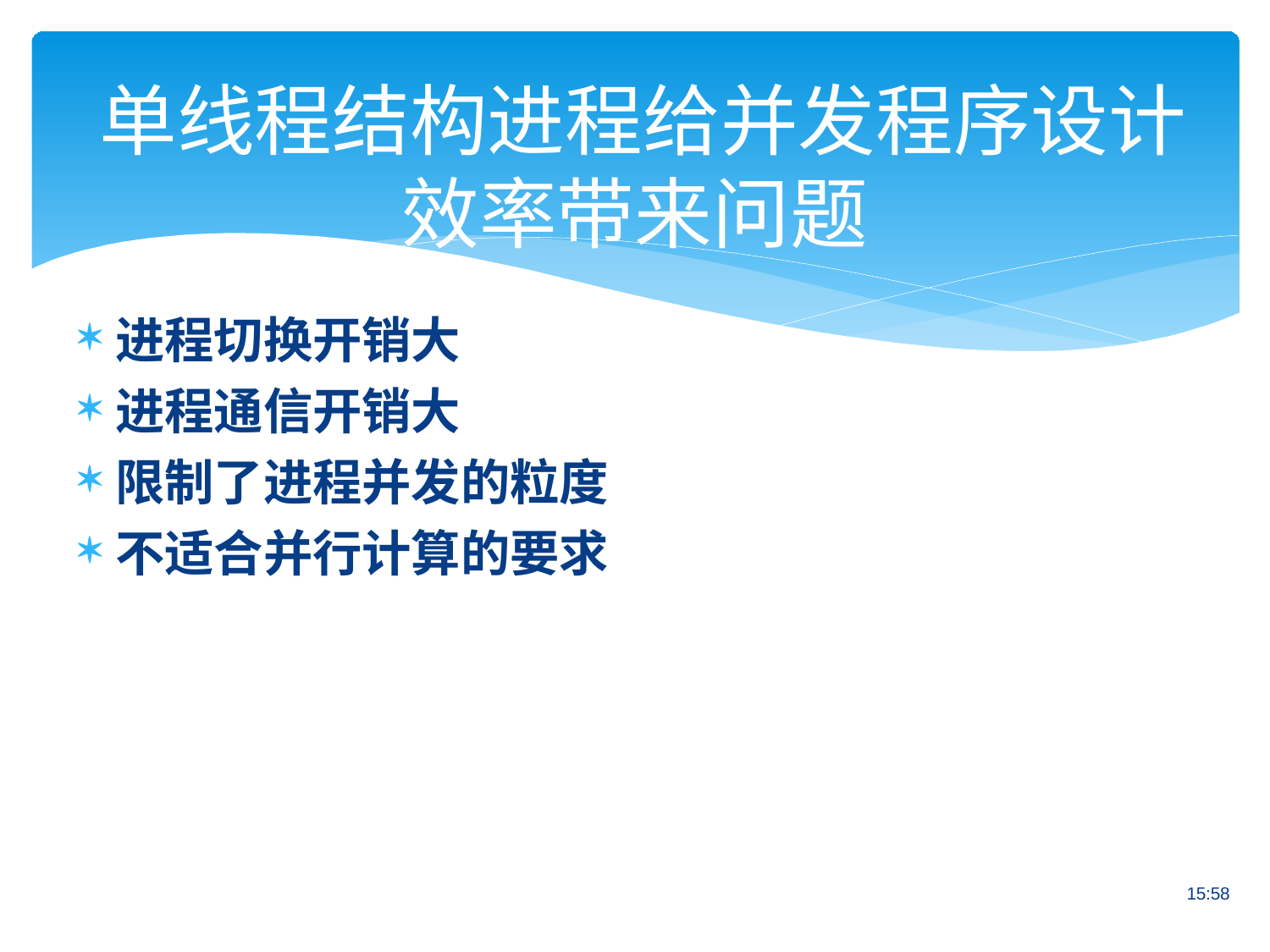

# 单线程结构进程给并发程序设计 效率带来问题
进程切换开销大
进程通信开销大
限制了进程并发的粒度
不适合并行计算的要求
15:58